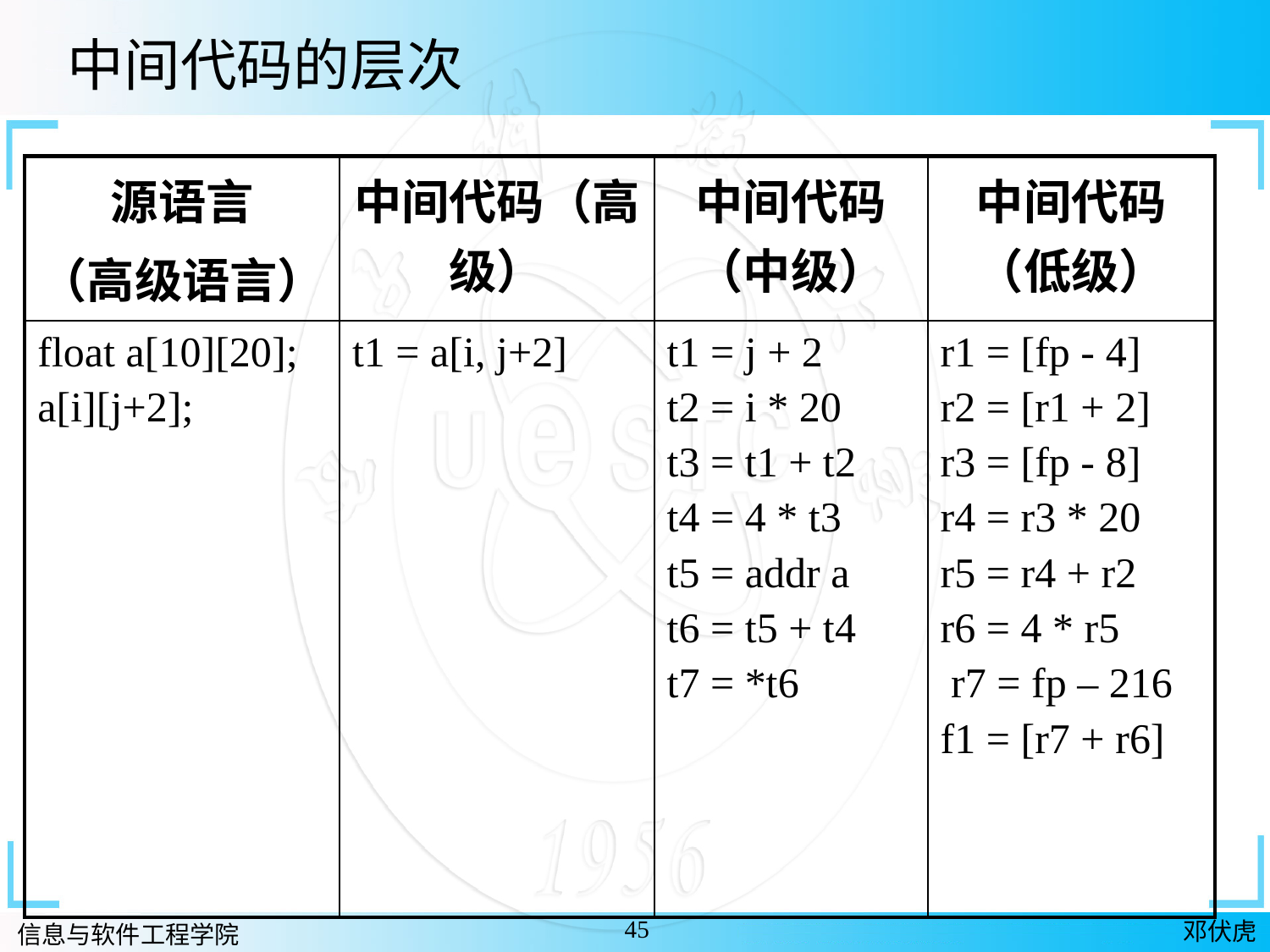

中间代码的层次
| 源语言 （高级语言） | 中间代码（高级） | 中间代码（中级） | 中间代码（低级） |
| --- | --- | --- | --- |
| float a[10][20]; a[i][j+2]; | t1 = a[i, j+2] | t1 = j + 2 t2 = i \* 20 t3 = t1 + t2 t4 = 4 \* t3 t5 = addr a t6 = t5 + t4 t7 = \*t6 | r1 = [fp - 4] r2 = [r1 + 2] r3 = [fp - 8] r4 = r3 \* 20 r5 = r4 + r2 r6 = 4 \* r5 r7 = fp – 216 f1 = [r7 + r6] |
45
邓伏虎
信息与软件工程学院